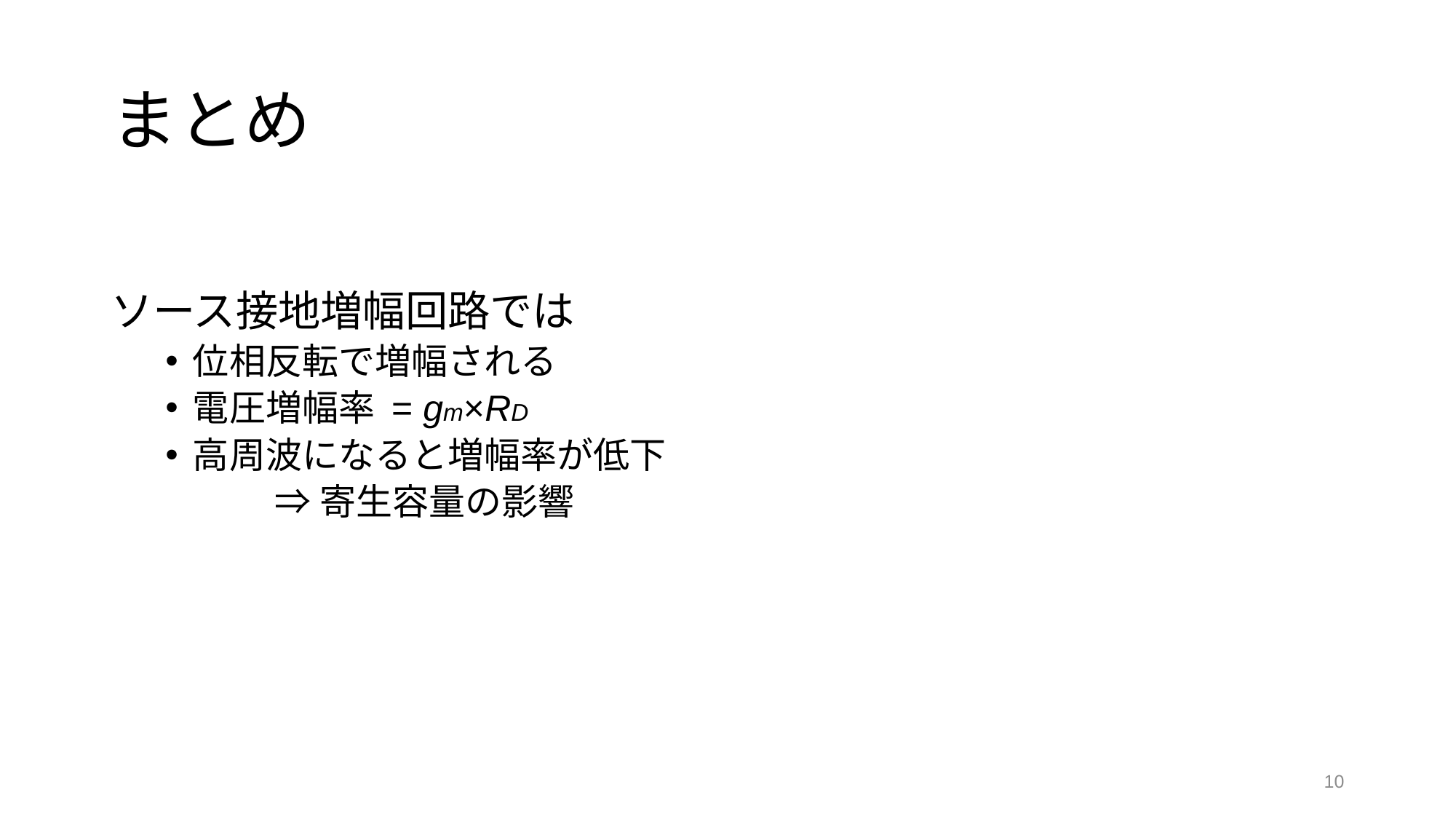

# まとめ

ソース接地増幅回路では
位相反転で増幅される
電圧増幅率 = gm×RD
高周波になると増幅率が低下
	⇒寄生容量の影響
10